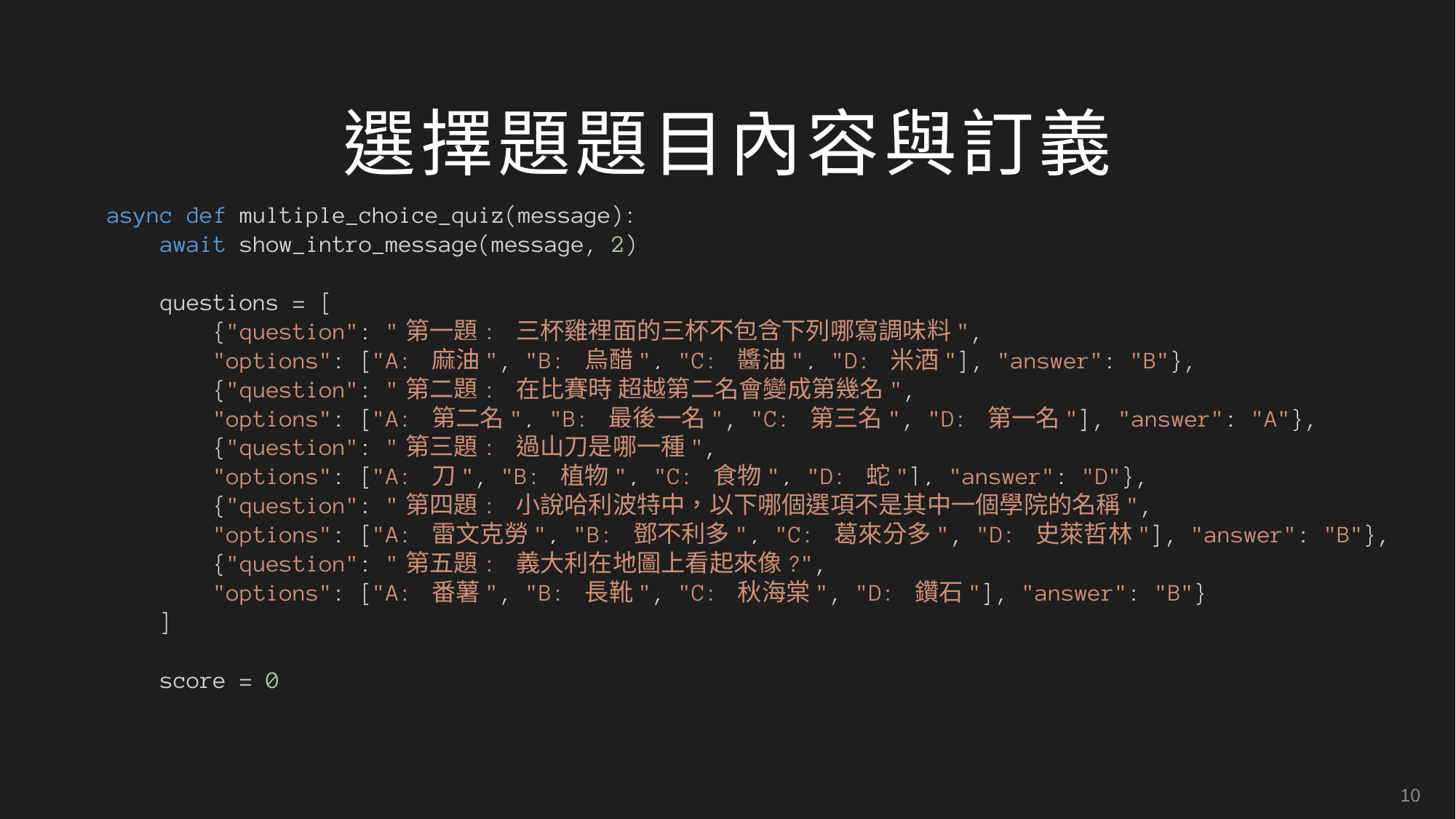

# 選擇題題目內容與訂義
async def multiple_choice_quiz(message):
    await show_intro_message(message, 2)
    questions = [
        {"question": "第一題: 三杯雞裡面的三杯不包含下列哪寫調味料",
        "options": ["A: 麻油", "B: 烏醋", "C: 醬油", "D: 米酒"], "answer": "B"},
        {"question": "第二題: 在比賽時 超越第二名會變成第幾名",
        "options": ["A: 第二名", "B: 最後一名", "C: 第三名", "D: 第一名"], "answer": "A"},
        {"question": "第三題: 過山刀是哪一種",
        "options": ["A: 刀", "B: 植物", "C: 食物", "D: 蛇"], "answer": "D"},
        {"question": "第四題: 小說哈利波特中，以下哪個選項不是其中一個學院的名稱",
        "options": ["A: 雷文克勞", "B: 鄧不利多", "C: 葛來分多", "D: 史萊哲林"], "answer": "B"},
        {"question": "第五題: 義大利在地圖上看起來像?",
        "options": ["A: 番薯", "B: 長靴", "C: 秋海棠", "D: 鑽石"], "answer": "B"}
    ]
    score = 0

10